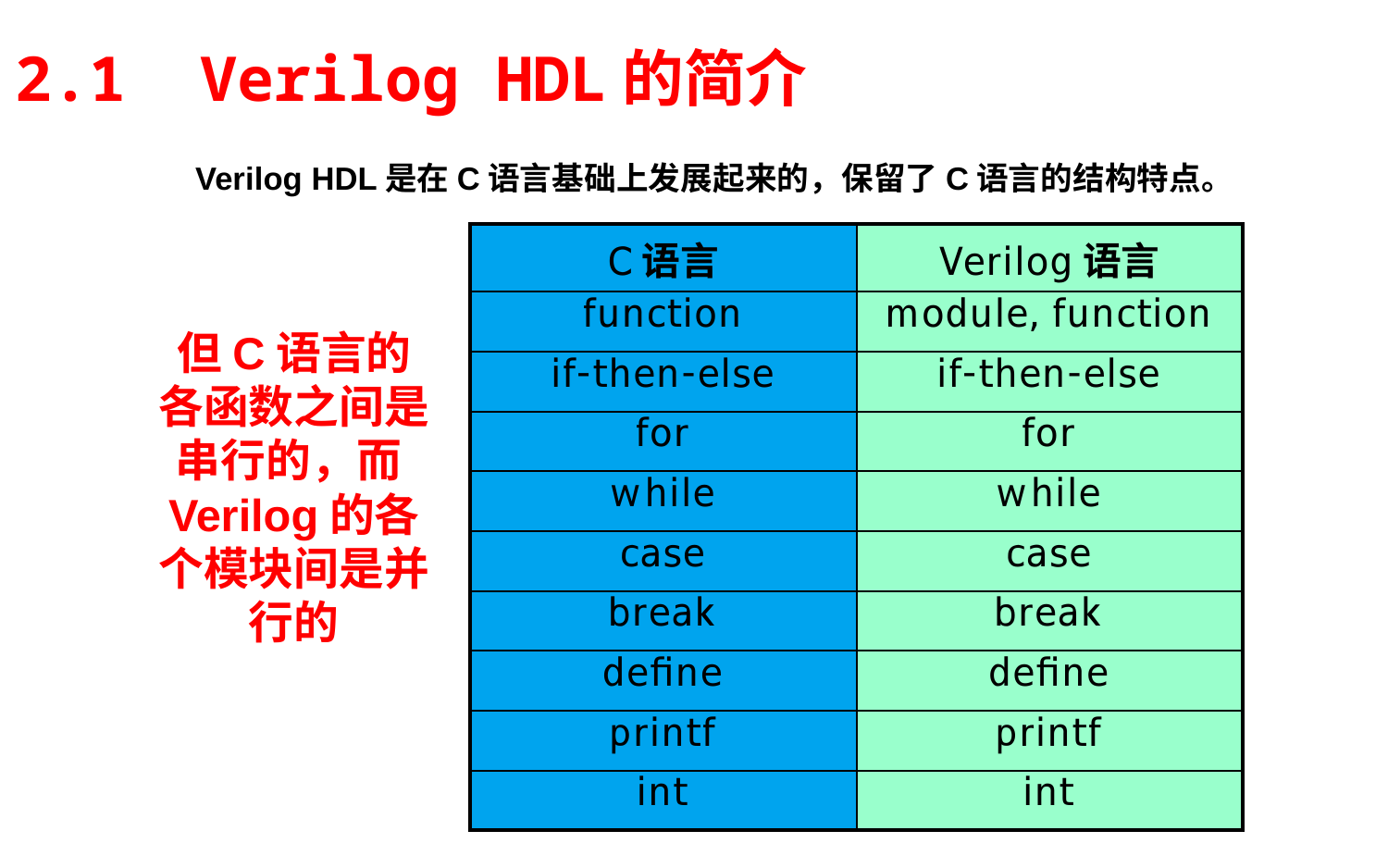

2.1  Verilog HDL的简介
Verilog HDL是在C语言基础上发展起来的，保留了C语言的结构特点。
| C语言 | Verilog语言 |
| --- | --- |
| function | module, function |
| if-then-else | if-then-else |
| for | for |
| while | while |
| case | case |
| break | break |
| define | define |
| printf | printf |
| int | int |
但C语言的各函数之间是串行的，而Verilog的各个模块间是并行的